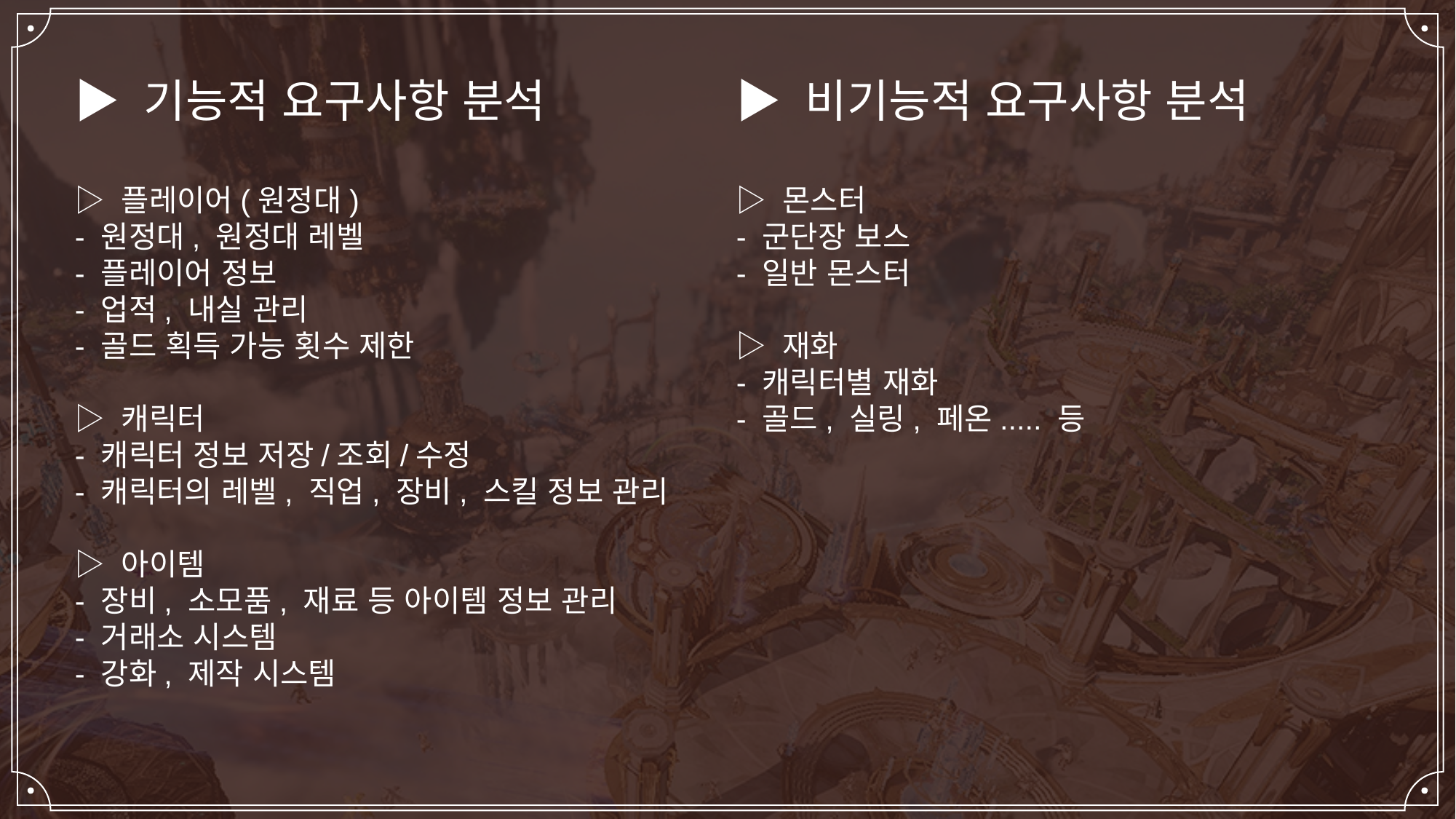

▶ 기능적 요구사항 분석

▷ 플레이어(원정대)
- 원정대, 원정대 레벨
- 플레이어 정보
- 업적, 내실 관리
- 골드 획득 가능 횟수 제한

▷ 캐릭터
- 캐릭터 정보 저장/조회/수정
- 캐릭터의 레벨, 직업, 장비, 스킬 정보 관리

▷ 아이템
- 장비, 소모품, 재료 등 아이템 정보 관리
- 거래소 시스템
- 강화, 제작 시스템
▶ 비기능적 요구사항 분석

▷ 몬스터
- 군단장 보스
- 일반 몬스터

▷ 재화
- 캐릭터별 재화
- 골드, 실링, 페온..... 등